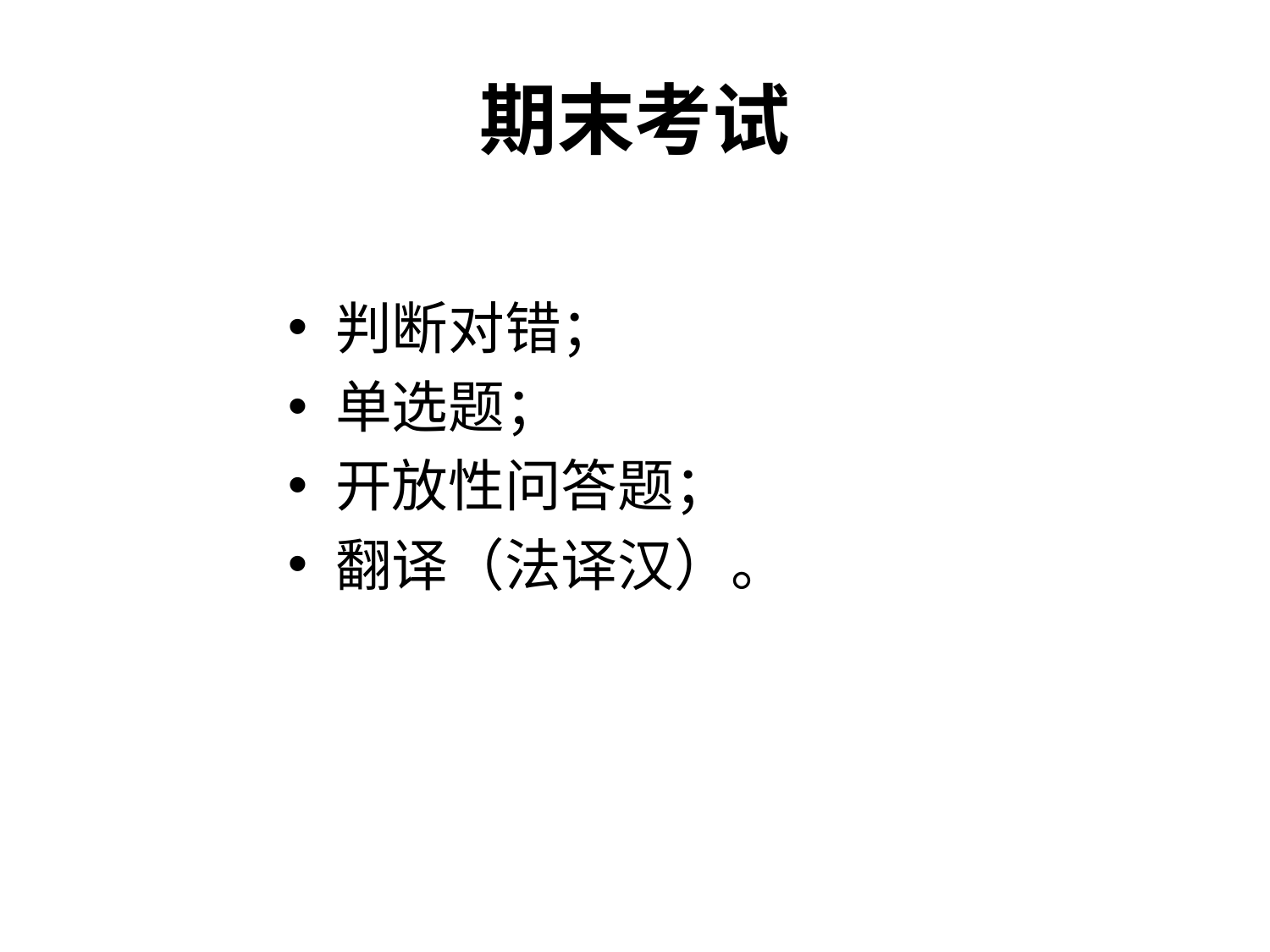

# 期末考试
判断对错；
单选题；
开放性问答题；
翻译（法译汉）。
7